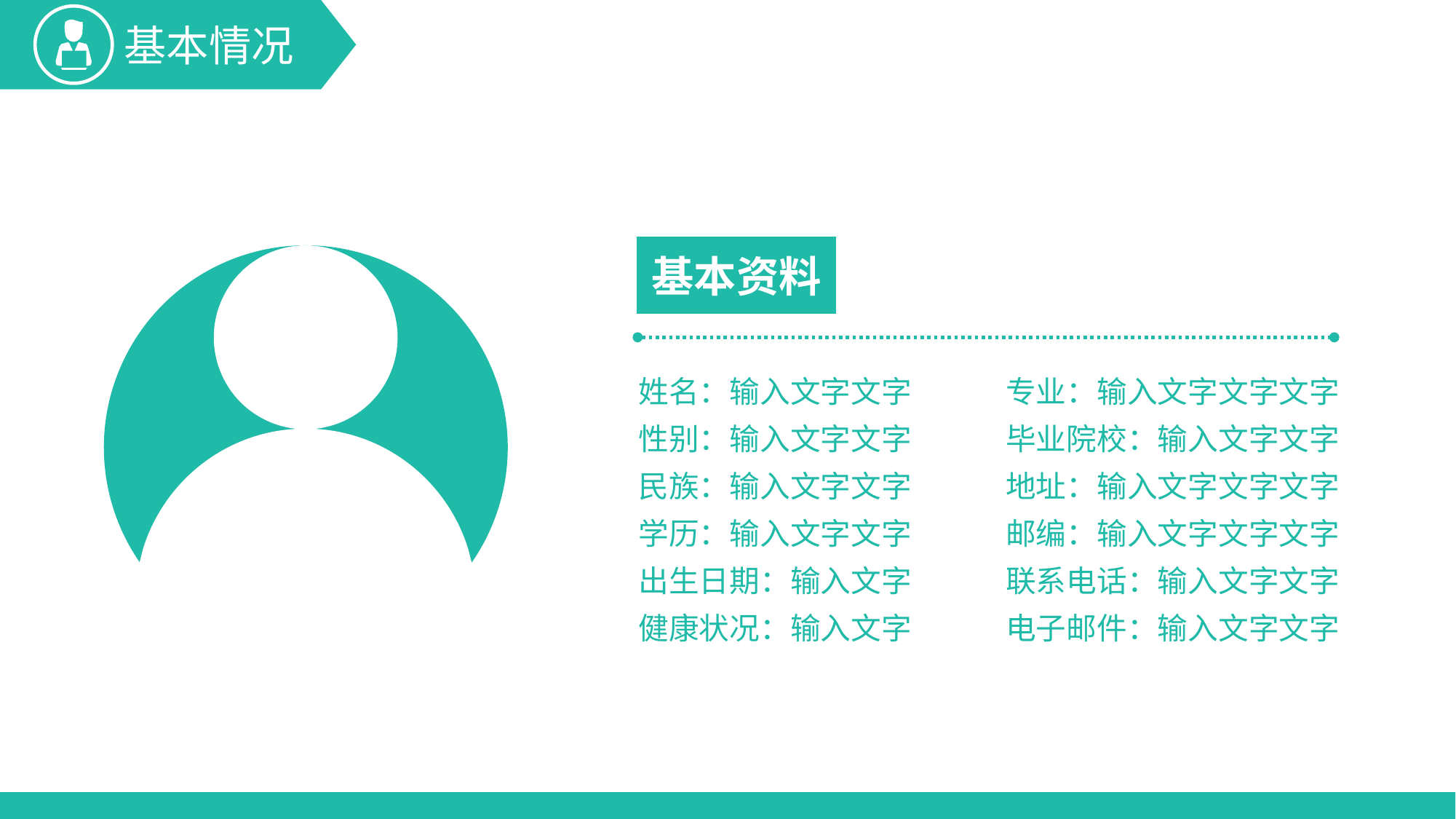

基本资料

专业：输入文字文字文字
毕业院校：输入文字文字
地址：输入文字文字文字
邮编：输入文字文字文字
联系电话：输入文字文字
电子邮件：输入文字文字
姓名：输入文字文字
性别：输入文字文字
民族：输入文字文字
学历：输入文字文字
出生日期：输入文字
健康状况：输入文字